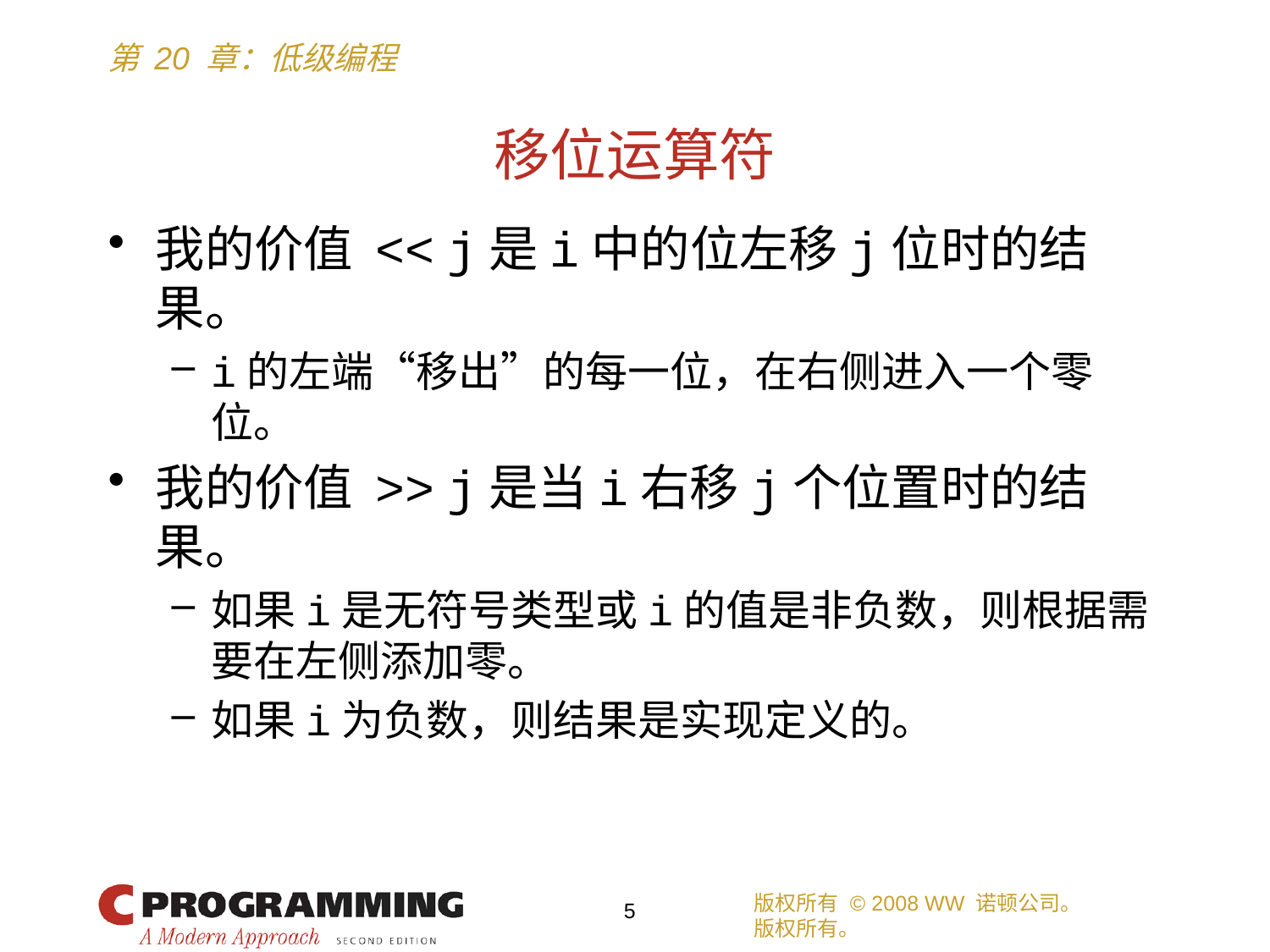

# 移位运算符
我的价值 << j是i中的位左移j位时的结果。
i的左端“移出”的每一位，在右侧进入一个零位。
我的价值 >> j是当i右移j个位置时的结果。
如果i是无符号类型或i的值是非负数，则根据需要在左侧添加零。
如果i为负数，则结果是实现定义的。
版权所有 © 2008 WW 诺顿公司。
版权所有。
5